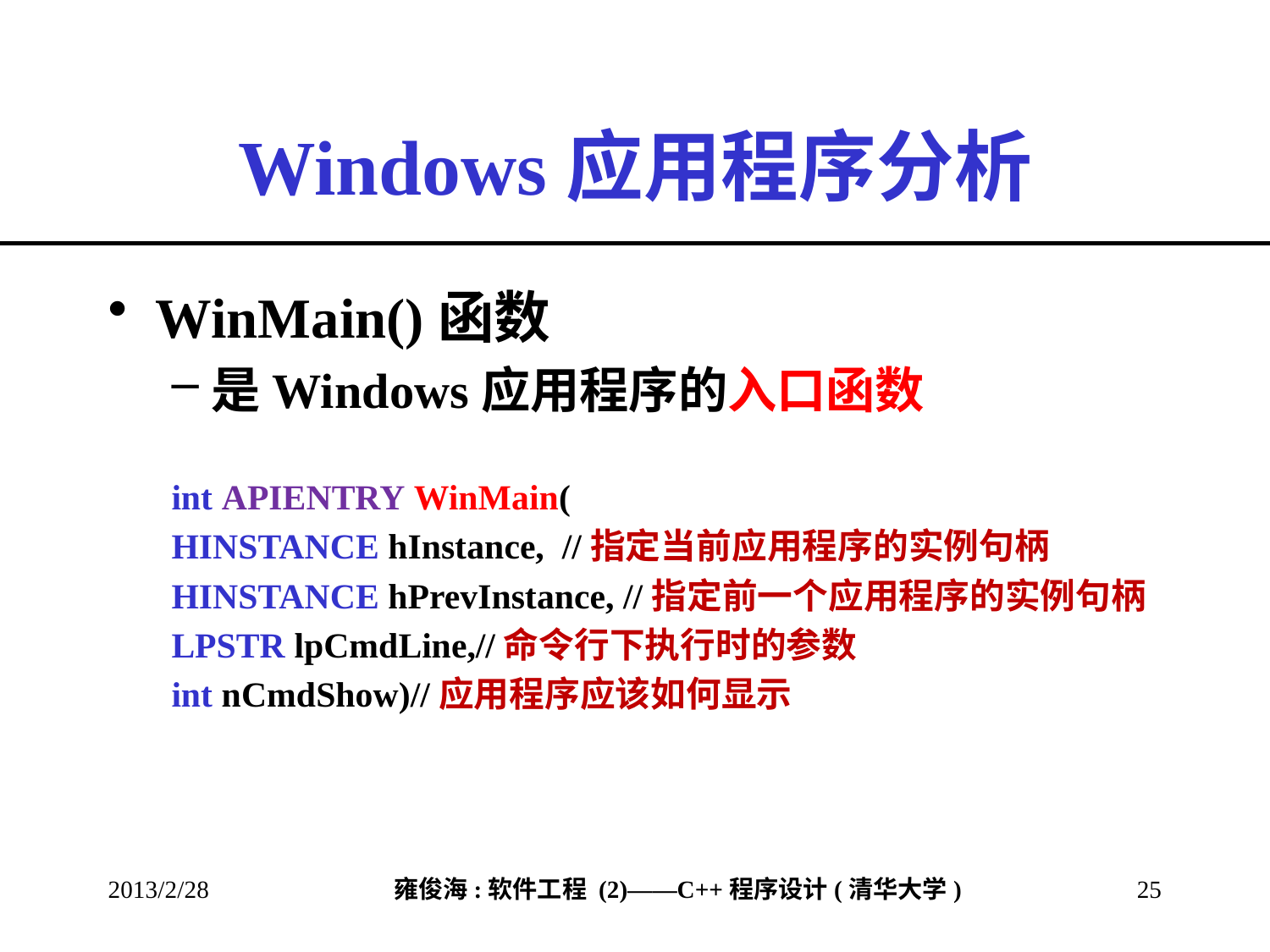

# Windows应用程序分析
WinMain()函数
是Windows应用程序的入口函数

int APIENTRY WinMain(
HINSTANCE hInstance,  //指定当前应用程序的实例句柄
HINSTANCE hPrevInstance, //指定前一个应用程序的实例句柄
LPSTR lpCmdLine,//命令行下执行时的参数
int nCmdShow)//应用程序应该如何显示
2013/2/28
25